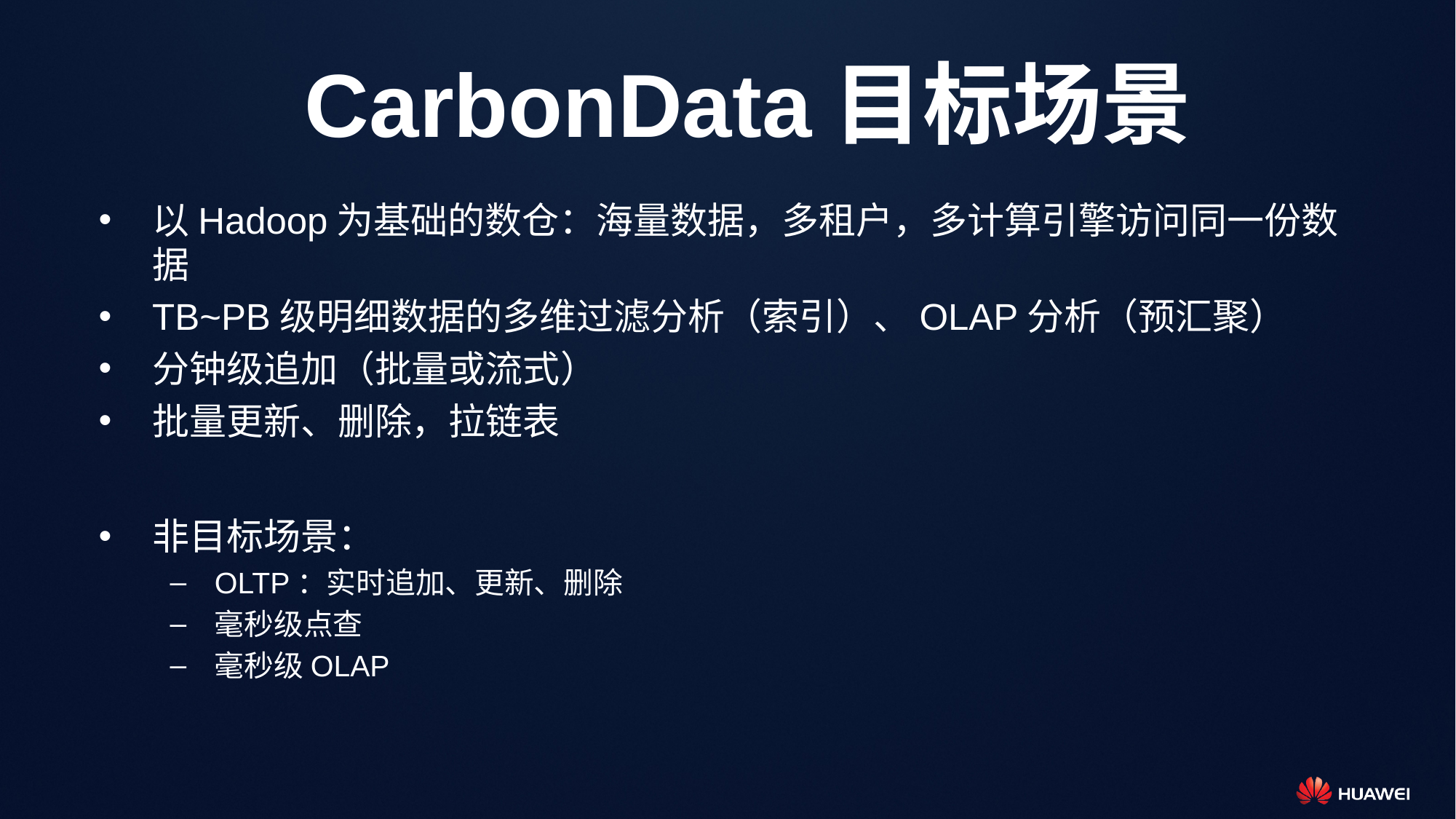

# CarbonData目标场景
以Hadoop为基础的数仓：海量数据，多租户，多计算引擎访问同一份数据
TB~PB级明细数据的多维过滤分析（索引）、OLAP分析（预汇聚）
分钟级追加（批量或流式）
批量更新、删除，拉链表

非目标场景：
OLTP：实时追加、更新、删除
毫秒级点查
毫秒级OLAP